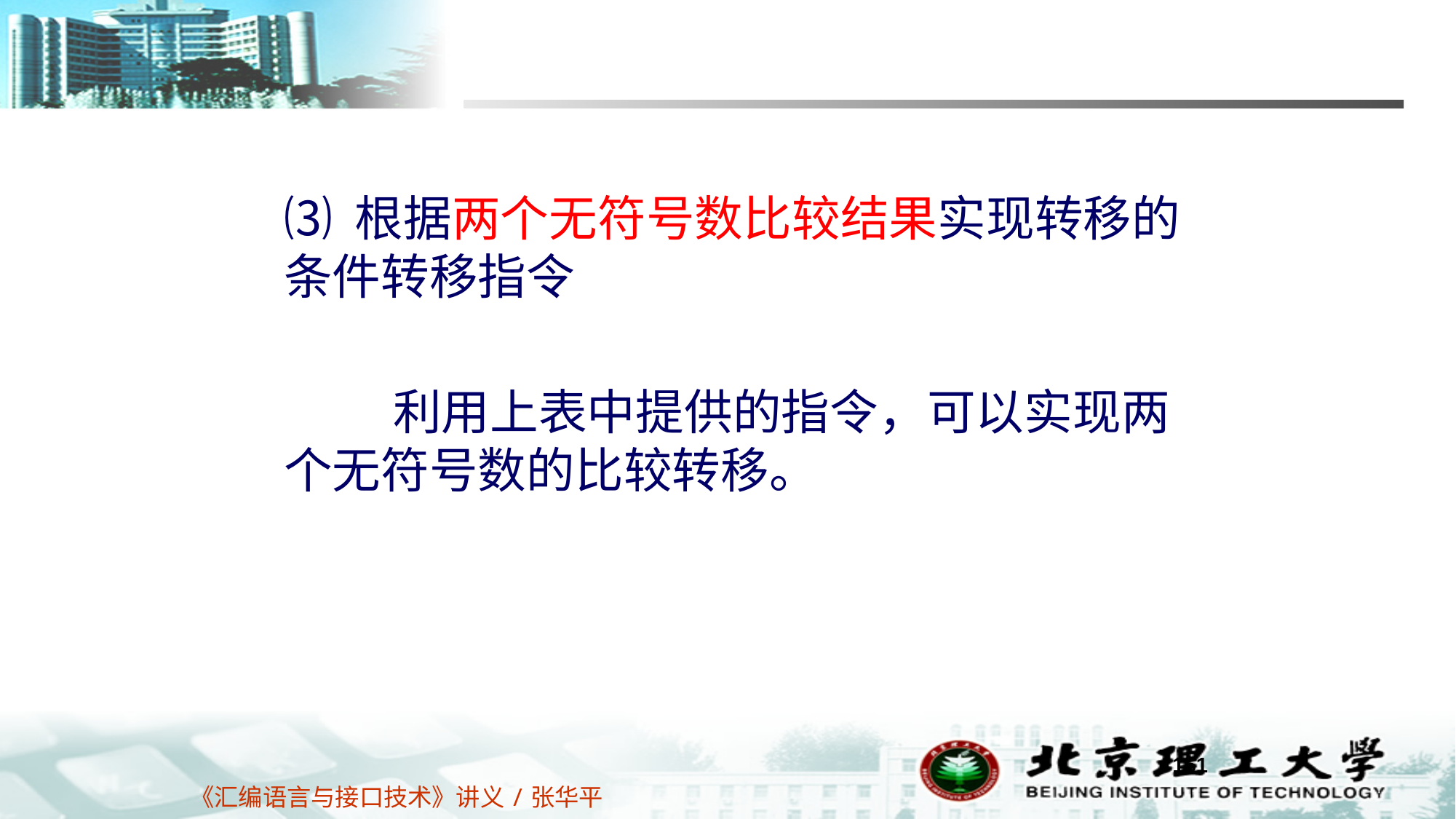

⑶ 根据两个无符号数比较结果实现转移的条件转移指令

	利用上表中提供的指令，可以实现两个无符号数的比较转移。
151